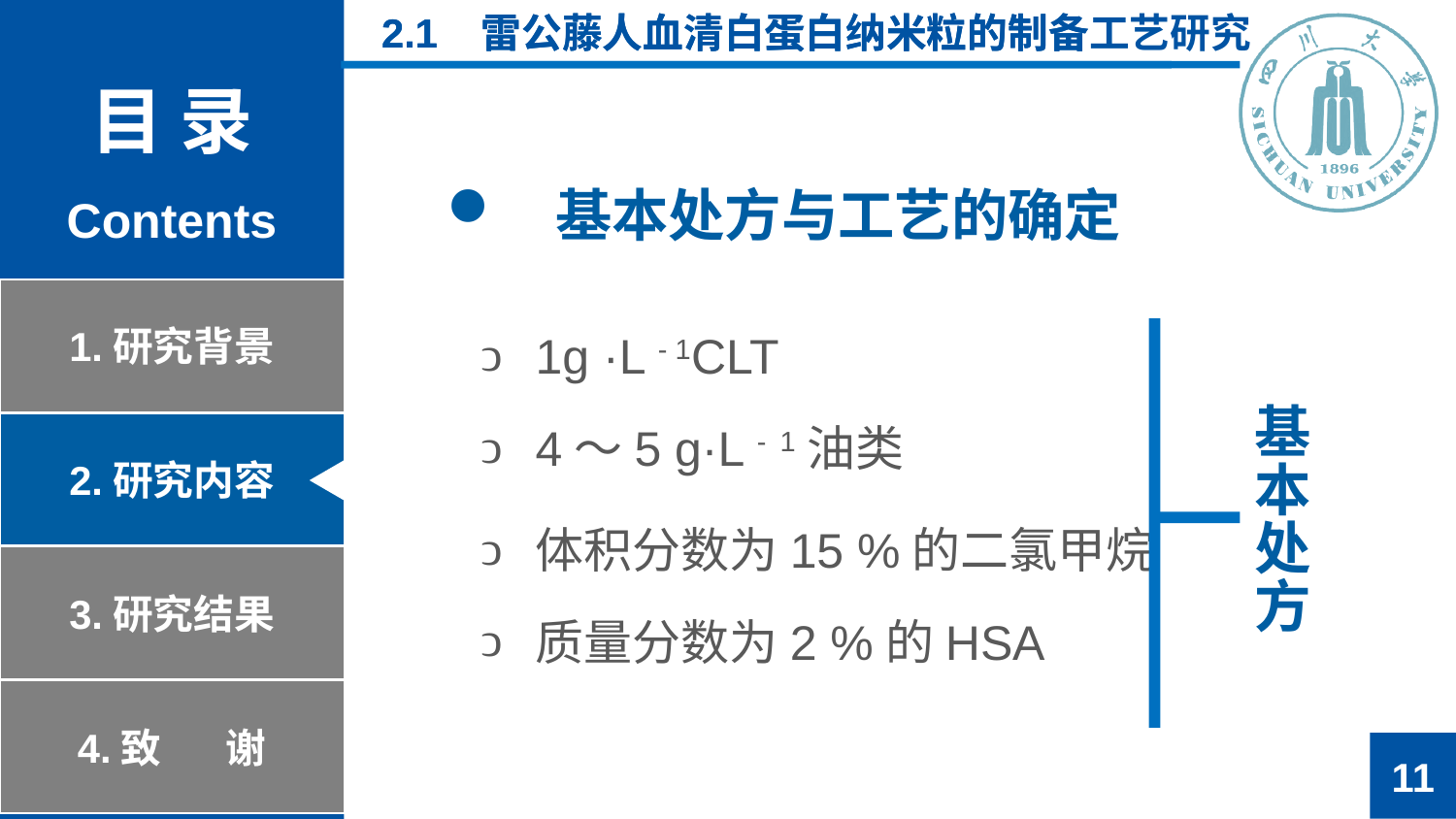

2.1   雷公藤人血清白蛋白纳米粒的制备
2.1   雷公藤人血清白蛋白纳米粒的制备工艺研究

   基本处方与工艺的确定
1g ·L - 1CLT
4～5 g·L - 1油类

基本处方

体积分数为15 %的二氯甲烷
质量分数为2 %的HSA

11